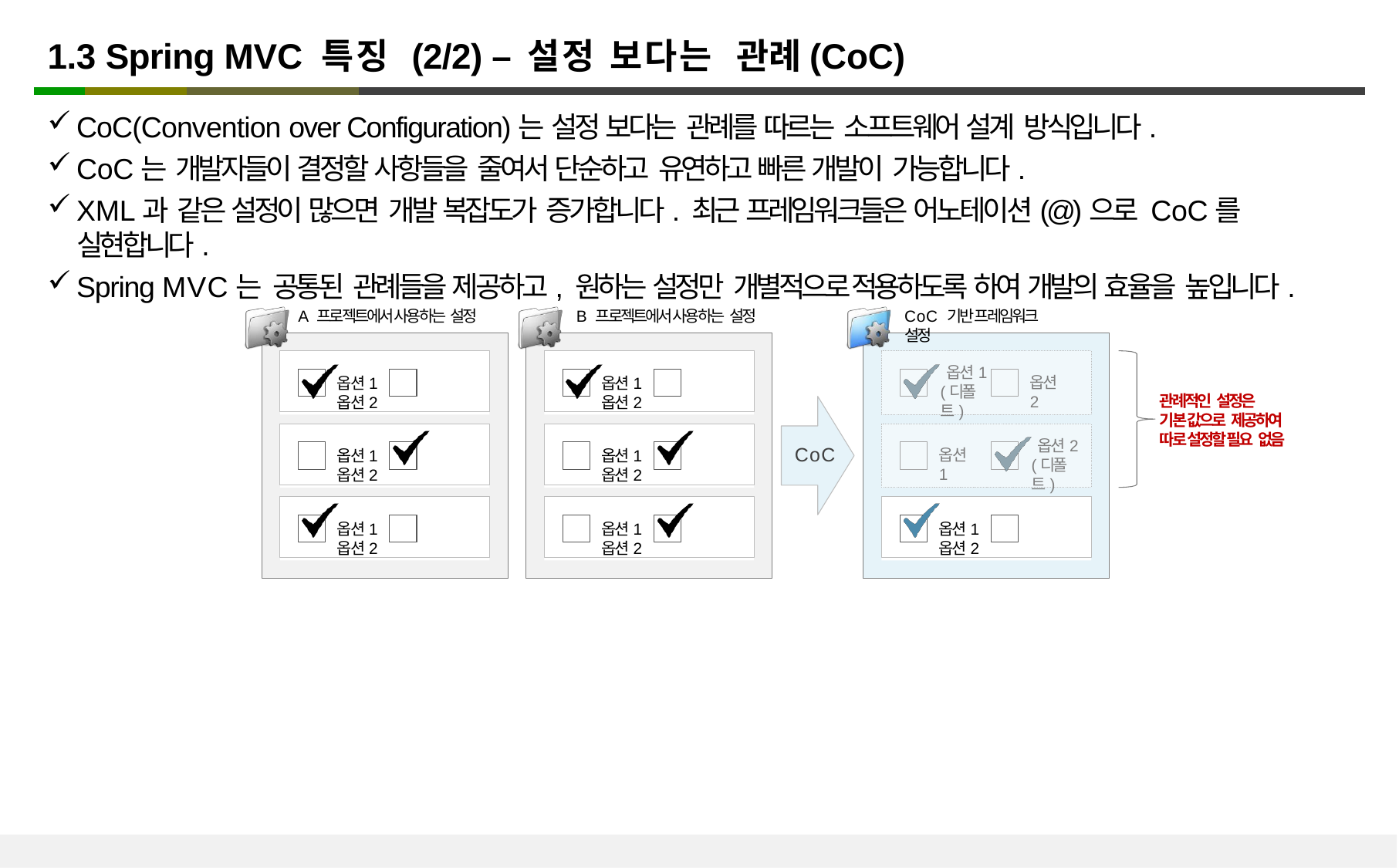

# 1.3 Spring MVC 특징 (2/2) – 설정 보다는 관례(CoC)
CoC(Convention over Configuration)는 설정 보다는 관례를  따르는  소프트웨어 설계 방식입니다.
CoC는 개발자들이 결정할  사항들을 줄여서  단순하고  유연하고 빠른 개발이 가능합니다.
XML과 같은 설정이 많으면 개발 복잡도가  증가합니다. 최근 프레임워크들은 어노테이션(@)으로 CoC를 실현합니다.
Spring MVC는 공통된 관례들을 제공하고, 원하는  설정만  개별적으로 적용하도록 하여 개발의  효율을 높입니다.
A 프로젝트에서 사용하는 설정
B 프로젝트에서 사용하는 설정
CoC 기반 프레임워크 설정

옵션1	옵션2

옵션1	옵션2

옵션1  (디폴트)

옵션2
관례적인 설정은
기본 값으로 제공하여
따로 설정할 필요 없음

옵션1	옵션2

옵션1	옵션2

옵션2  (디폴트)
CoC

옵션1

옵션1	옵션2

옵션1	옵션2

옵션1	옵션2